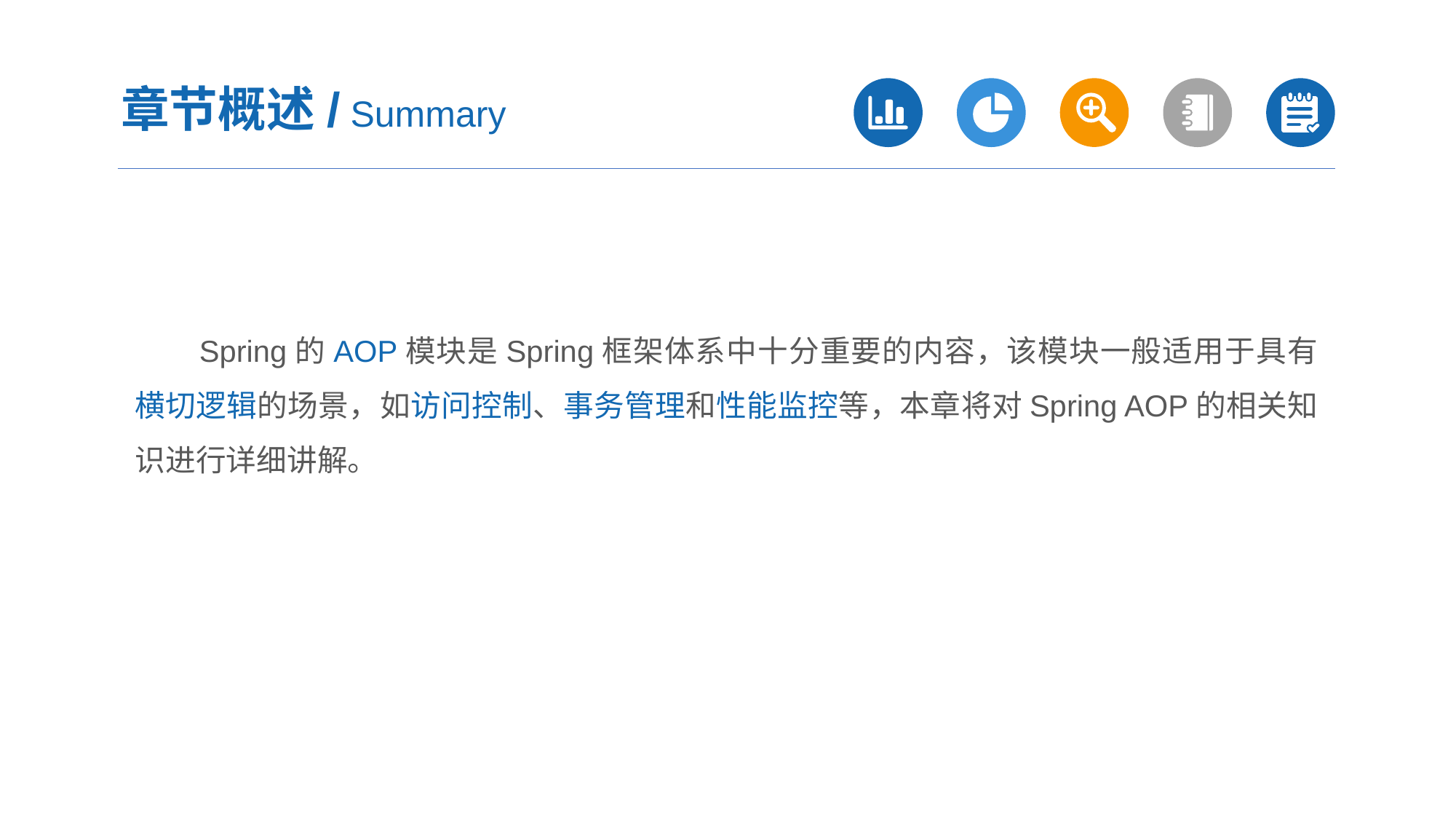

章节概述/ Summary
       Spring的AOP模块是Spring框架体系中十分重要的内容，该模块一般适用于具有横切逻辑的场景，如访问控制、事务管理和性能监控等，本章将对Spring AOP的相关知识进行详细讲解。